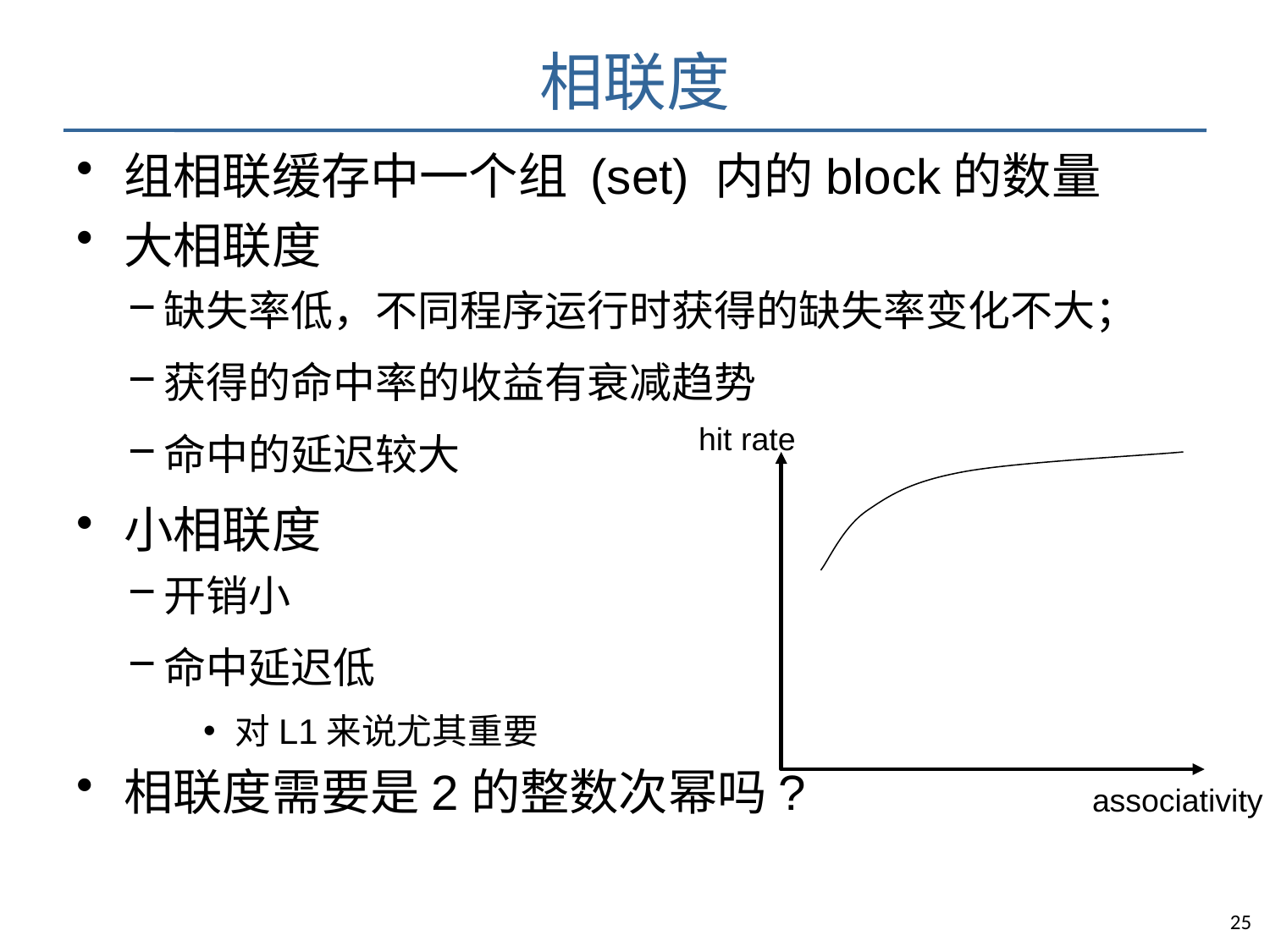

# 相联度
组相联缓存中一个组 (set) 内的block的数量
大相联度
缺失率低，不同程序运行时获得的缺失率变化不大；
获得的命中率的收益有衰减趋势
命中的延迟较大
小相联度
开销小
命中延迟低
对L1来说尤其重要
相联度需要是2的整数次幂吗?

hit rate

associativity
25